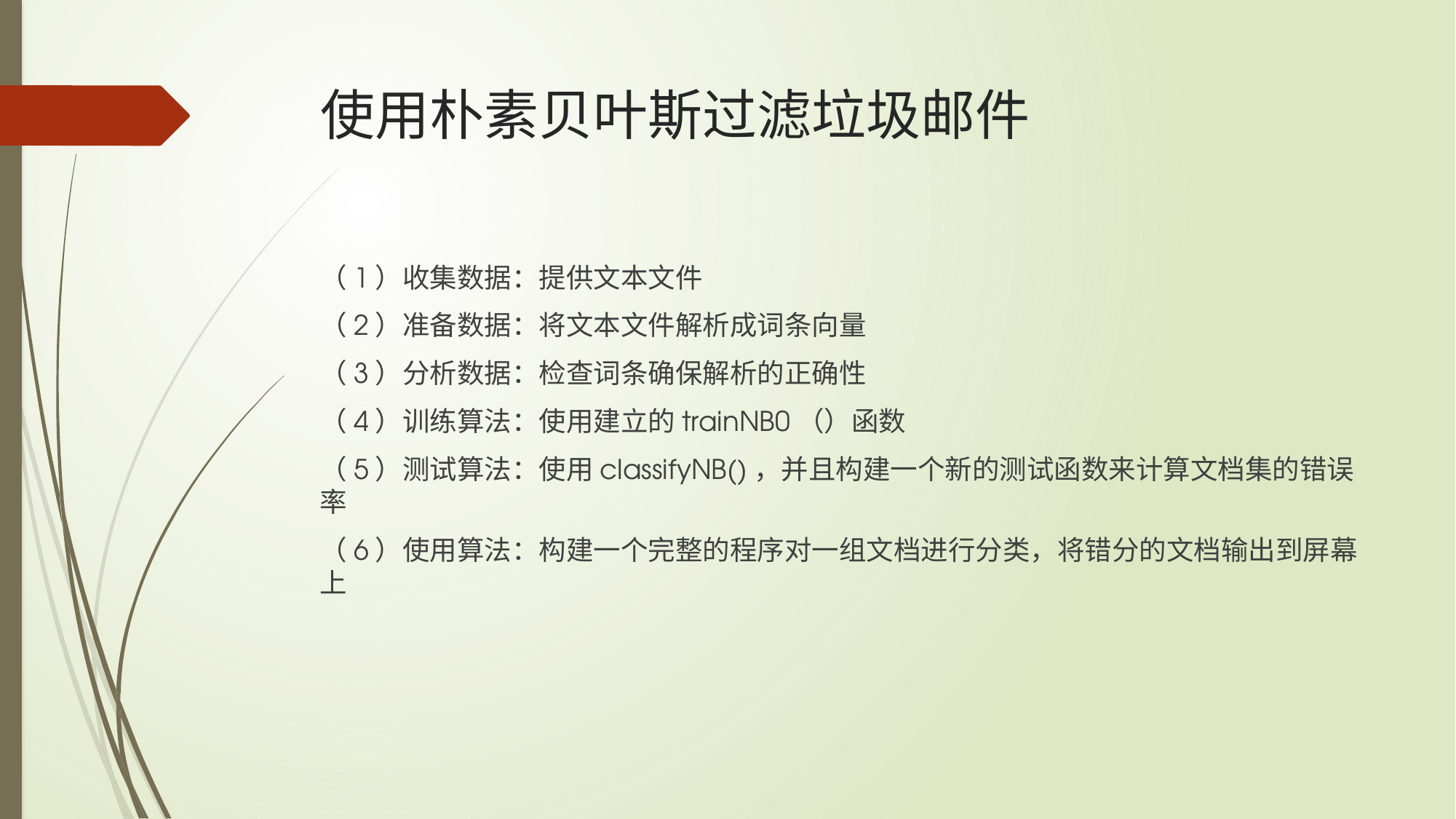

# 使用朴素贝叶斯过滤垃圾邮件
（1）收集数据：提供文本文件
（2）准备数据：将文本文件解析成词条向量
（3）分析数据：检查词条确保解析的正确性
（4）训练算法：使用建立的trainNB0（）函数
（5）测试算法：使用classifyNB()，并且构建一个新的测试函数来计算文档集的错误率
（6）使用算法：构建一个完整的程序对一组文档进行分类，将错分的文档输出到屏幕上